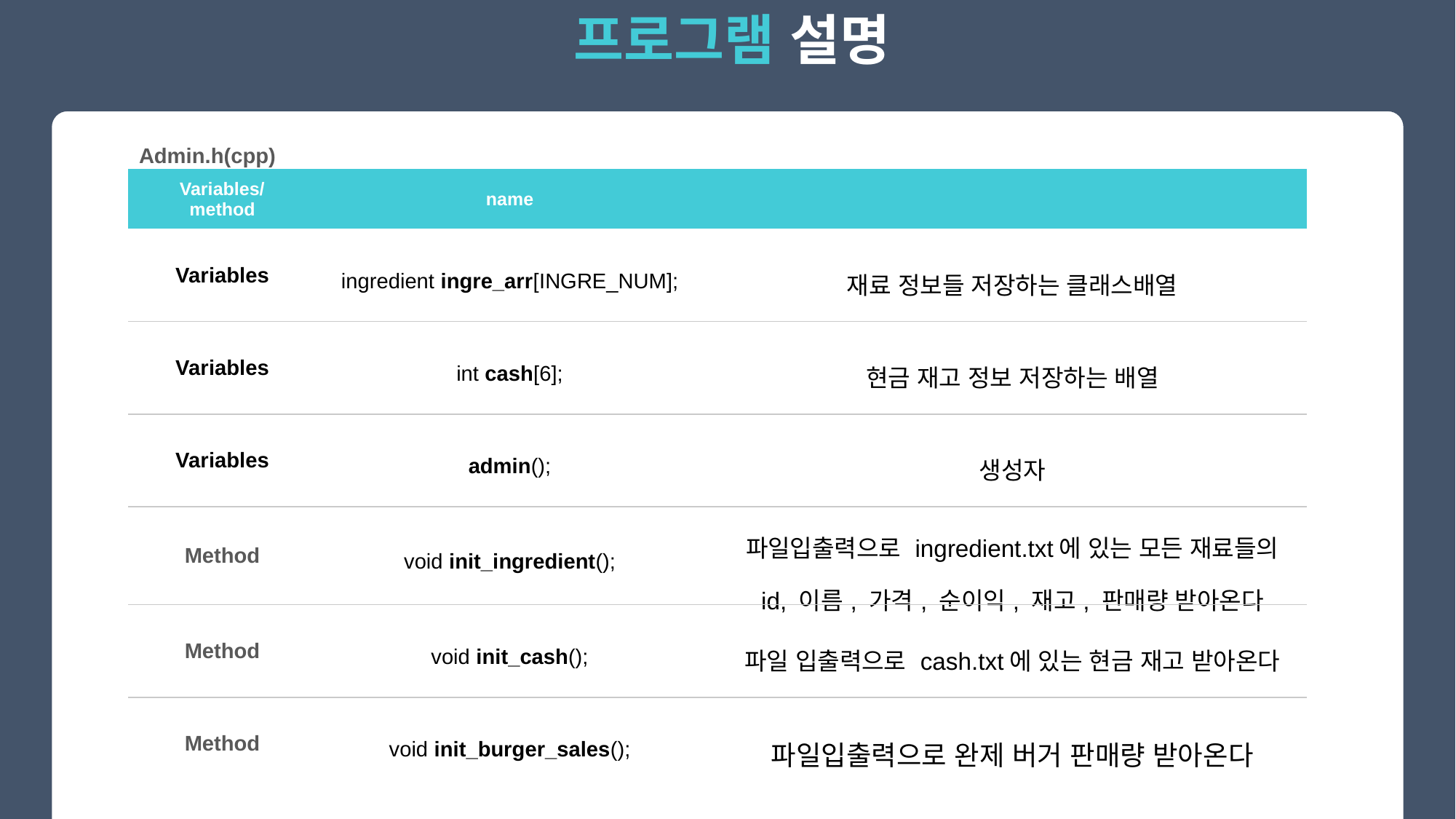

프로그램 설명
Admin.h(cpp)
| Variables/ method | name |  |
| --- | --- | --- |
| Variables | ingredient ingre\_arr[INGRE\_NUM]; | 재료 정보들 저장하는 클래스배열 |
| Variables | int cash[6]; | 현금 재고 정보 저장하는 배열 |
| Variables | admin(); | 생성자 |
| Method | void init\_ingredient(); | 파일입출력으로 ingredient.txt에 있는 모든 재료들의 id, 이름, 가격, 순이익, 재고, 판매량 받아온다 |
| Method | void init\_cash(); | 파일 입출력으로 cash.txt에 있는 현금 재고 받아온다 |
| Method | void init\_burger\_sales(); | 파일입출력으로 완제 버거 판매량 받아온다 |